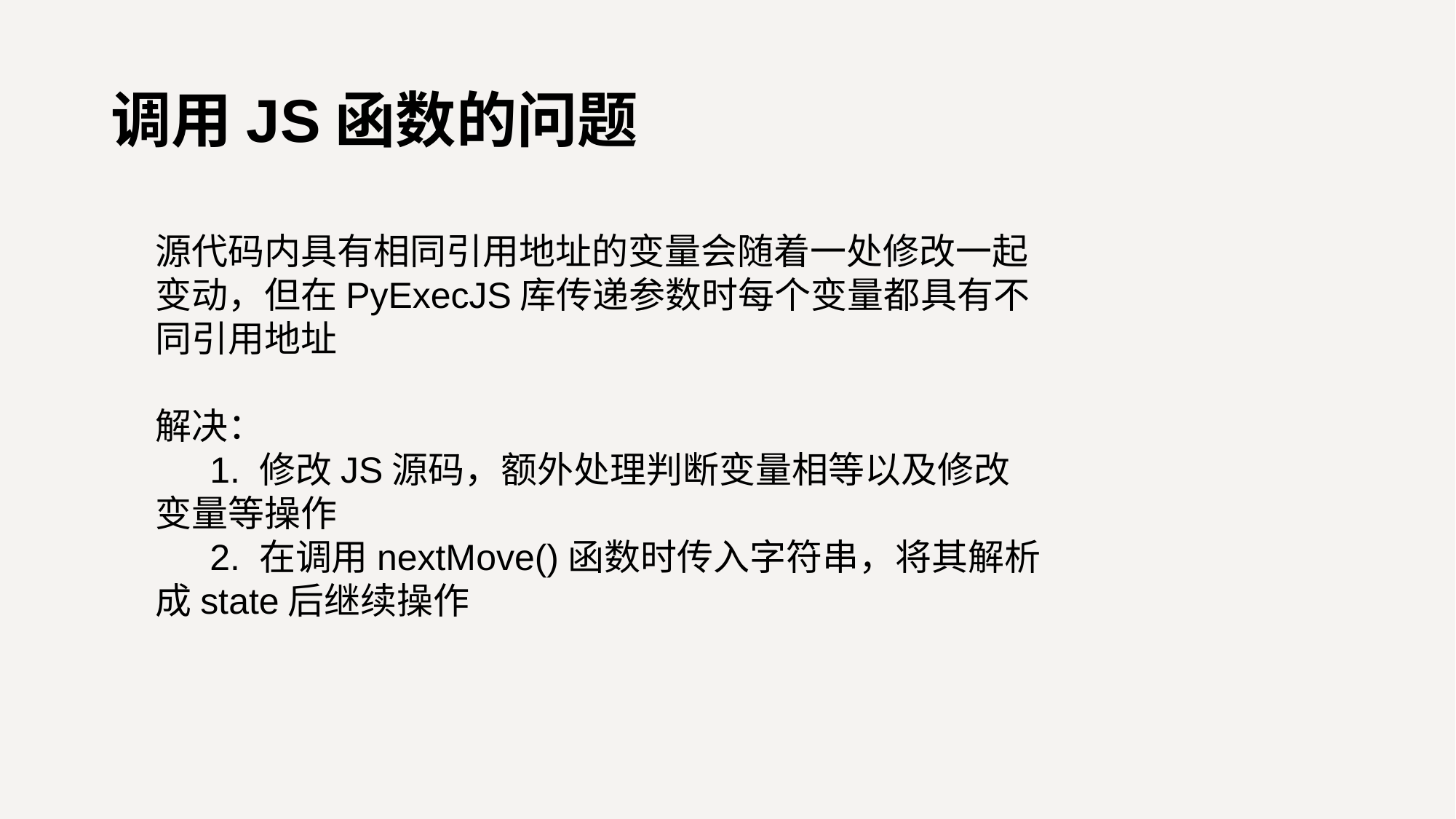

# 调用JS函数的问题
源代码内具有相同引用地址的变量会随着一处修改一起变动，但在PyExecJS库传递参数时每个变量都具有不同引用地址

解决：
1. 修改JS源码，额外处理判断变量相等以及修改变量等操作
2. 在调用nextMove()函数时传入字符串，将其解析成state后继续操作
20